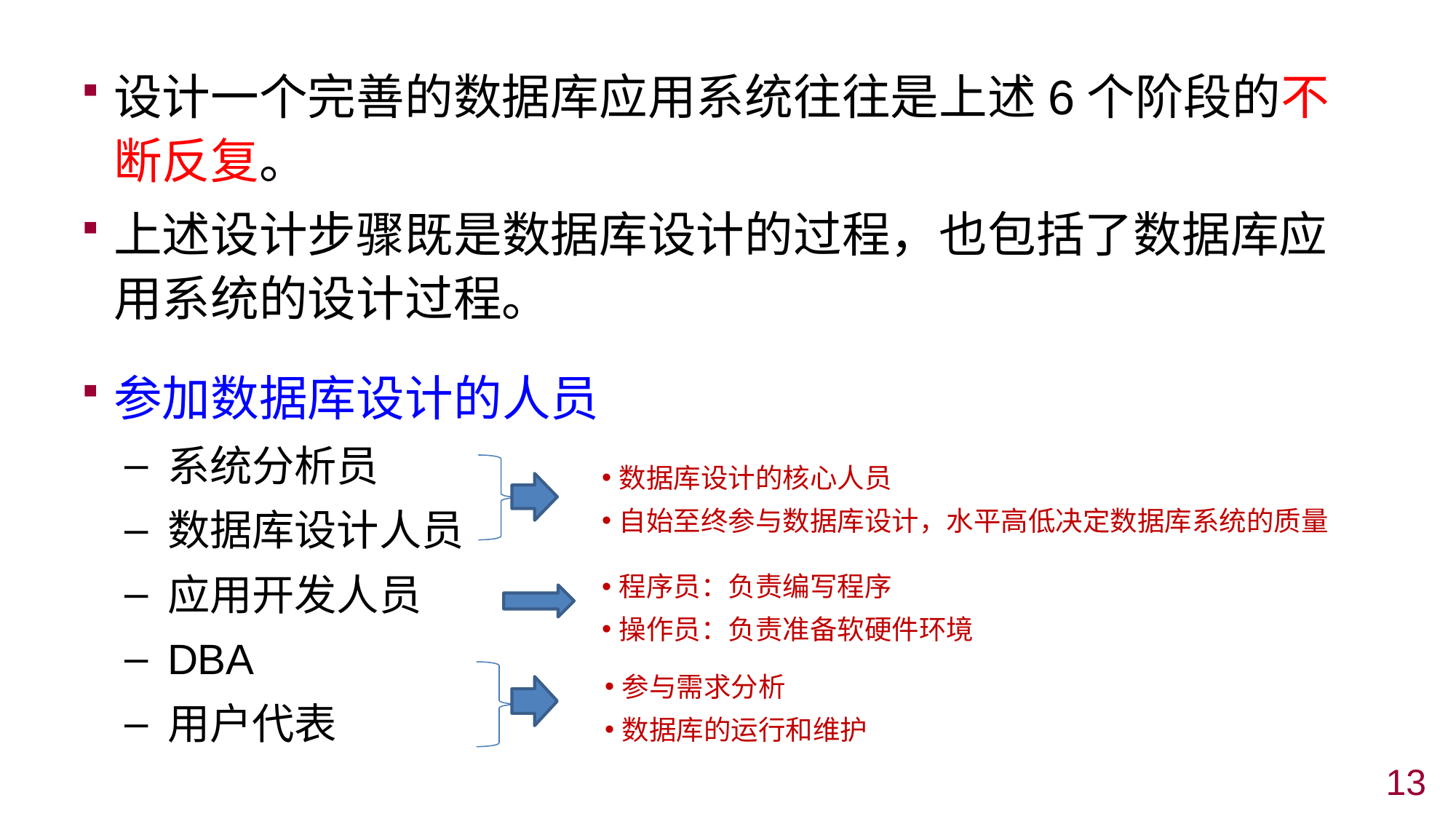

设计一个完善的数据库应用系统往往是上述6个阶段的不断反复。
上述设计步骤既是数据库设计的过程，也包括了数据库应用系统的设计过程。

参加数据库设计的人员
系统分析员
数据库设计人员
应用开发人员
DBA
用户代表
数据库设计的核心人员
自始至终参与数据库设计，水平高低决定数据库系统的质量

程序员：负责编写程序
操作员：负责准备软硬件环境

参与需求分析
数据库的运行和维护

13